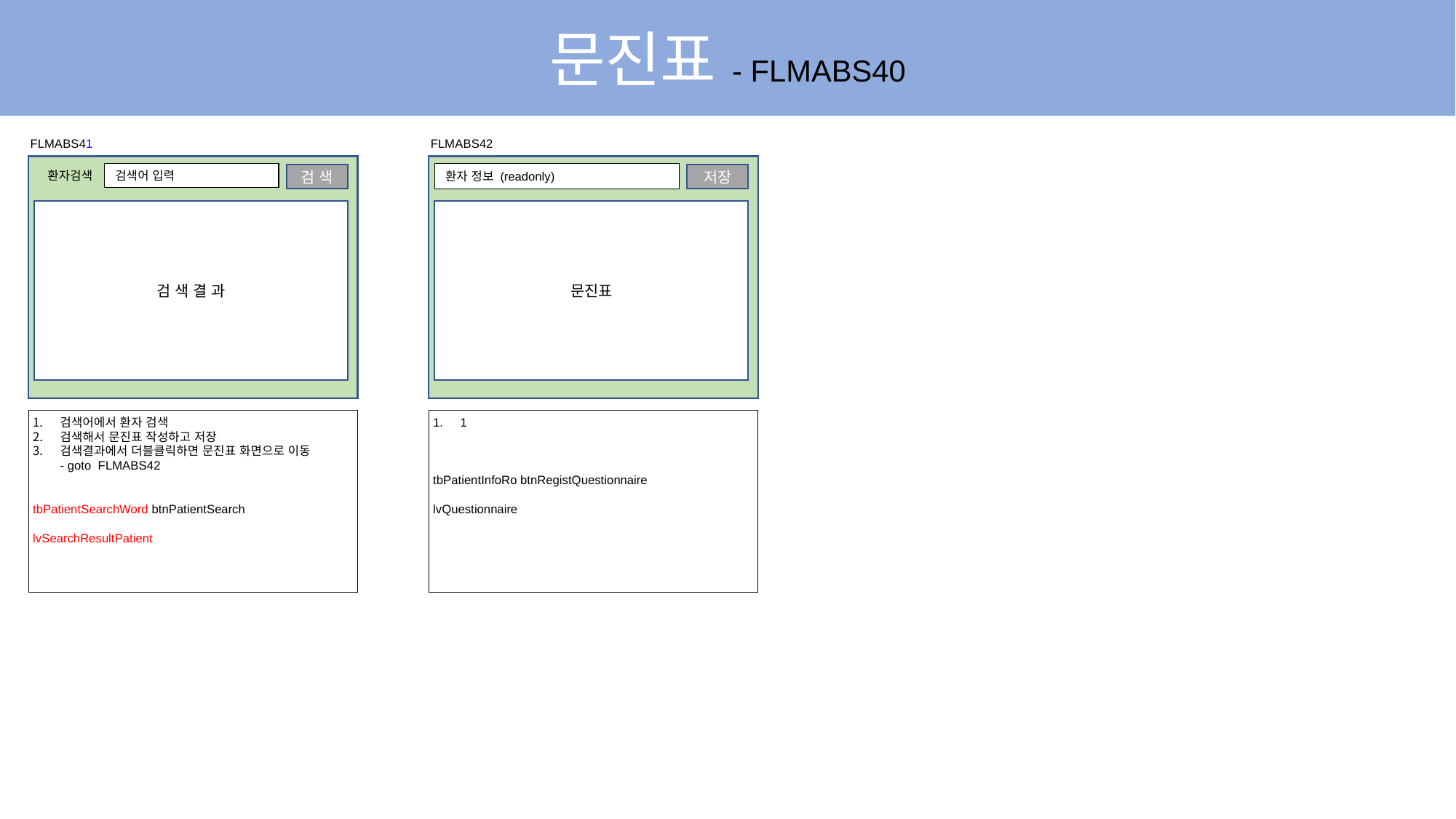

문진표 - FLMABS40
FLMABS41
FLMABS42

환자검색
검색어 입력
환자 정보 (readonly)
검 색
저장
검 색 결 과
문진표
검색어에서 환자 검색
검색해서 문진표 작성하고 저장
검색결과에서 더블클릭하면 문진표 화면으로 이동
- goto  FLMABS42

tbPatientSearchWord btnPatientSearch

lvSearchResultPatient

1

tbPatientInfoRo btnRegistQuestionnaire

lvQuestionnaire